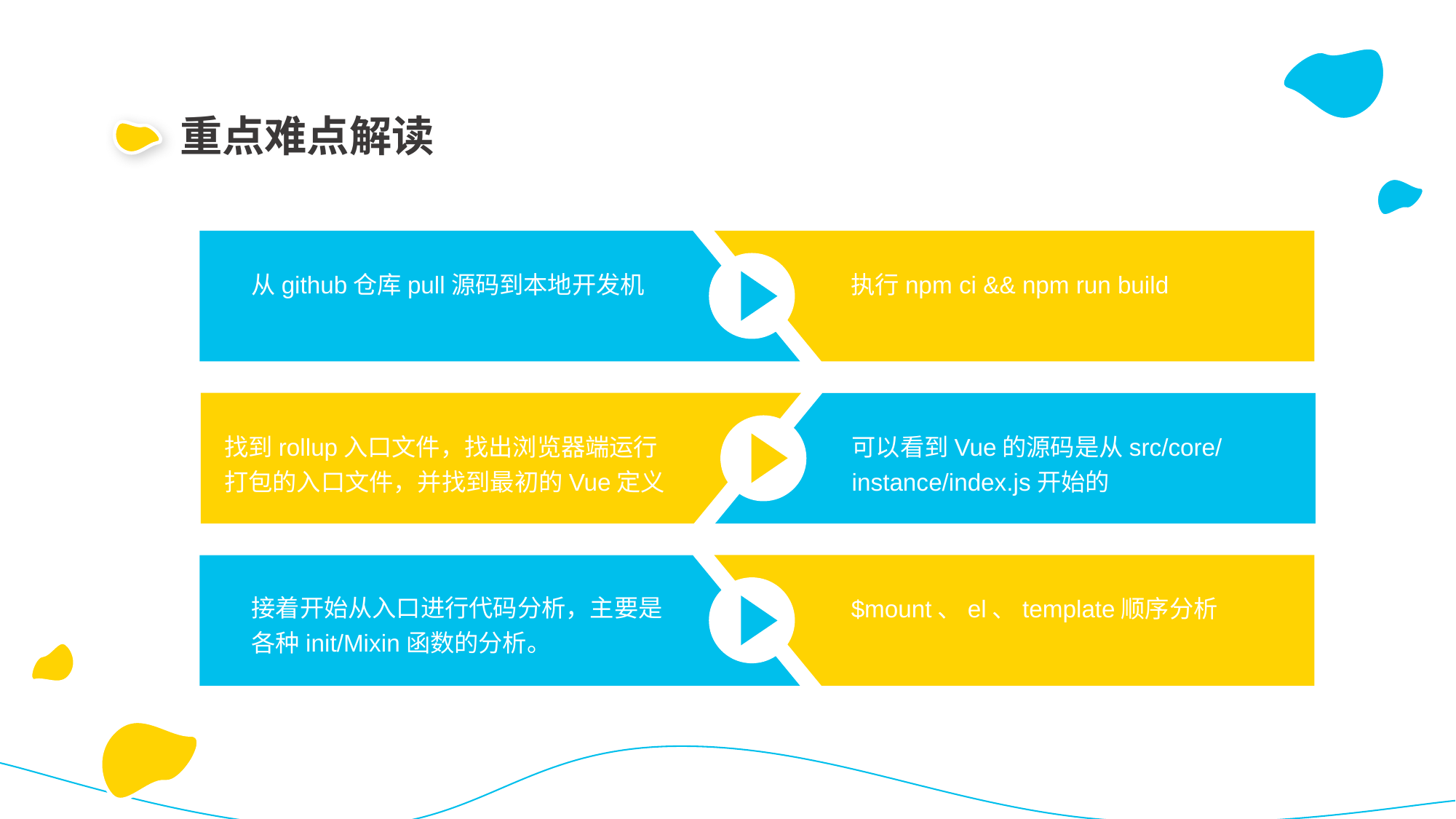

重点难点解读

从github仓库pull源码到本地开发机
这里输入简单的文字概述这里输入简单文字概述这里输入简单的文字概述
执行npm ci && npm run build

找到rollup入口文件，找出浏览器端运行打包的入口文件，并找到最初的Vue定义
可以看到Vue的源码是从src/core/instance/index.js开始的

接着开始从入口进行代码分析，主要是各种init/Mixin函数的分析。
这里输入简单的文字概述这里输入简单文字概述这里输入简单的文字概述
$mount、el、template顺序分析